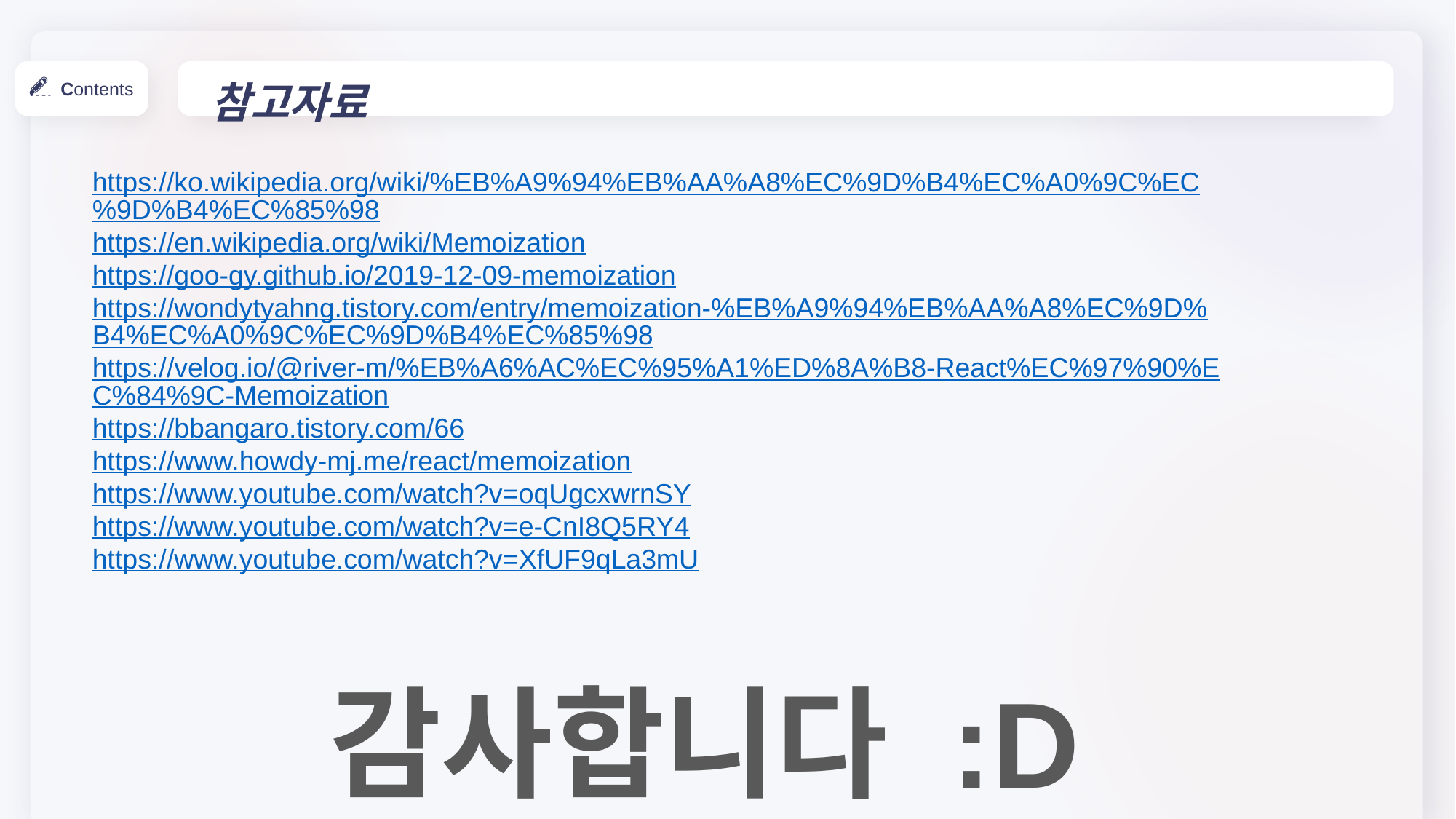

참고자료
Contents

https://ko.wikipedia.org/wiki/%EB%A9%94%EB%AA%A8%EC%9D%B4%EC%A0%9C%EC%9D%B4%EC%85%98
https://en.wikipedia.org/wiki/Memoization
https://goo-gy.github.io/2019-12-09-memoization
https://wondytyahng.tistory.com/entry/memoization-%EB%A9%94%EB%AA%A8%EC%9D%B4%EC%A0%9C%EC%9D%B4%EC%85%98
https://velog.io/@river-m/%EB%A6%AC%EC%95%A1%ED%8A%B8-React%EC%97%90%EC%84%9C-Memoization
https://bbangaro.tistory.com/66
https://www.howdy-mj.me/react/memoization
https://www.youtube.com/watch?v=oqUgcxwrnSY
https://www.youtube.com/watch?v=e-CnI8Q5RY4
https://www.youtube.com/watch?v=XfUF9qLa3mU
감사합니다 :D